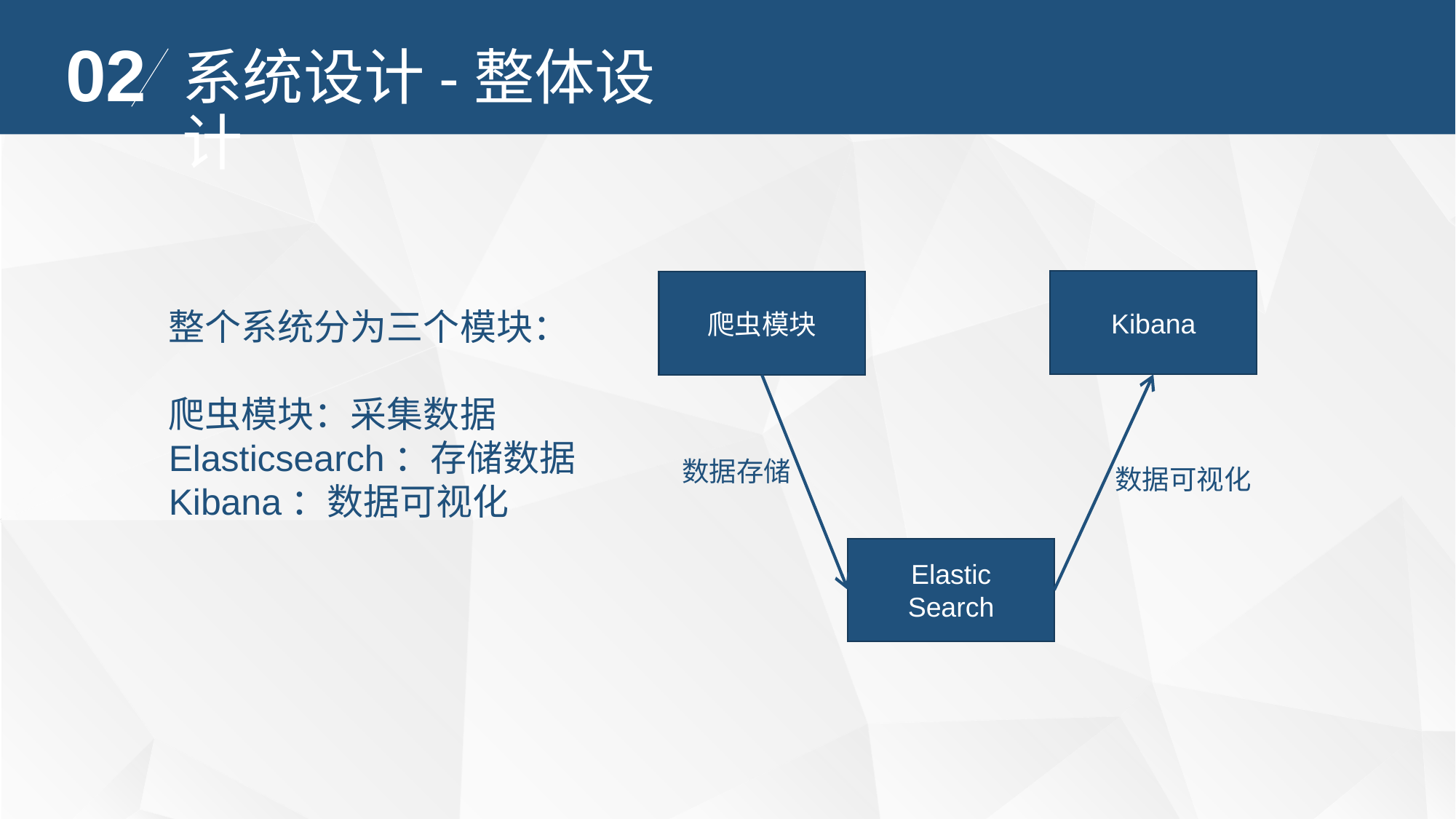

02
系统设计-整体设计
Kibana
爬虫模块
整个系统分为三个模块：

爬虫模块：采集数据
Elasticsearch：存储数据
Kibana：数据可视化
数据存储
数据可视化
Elastic
Search